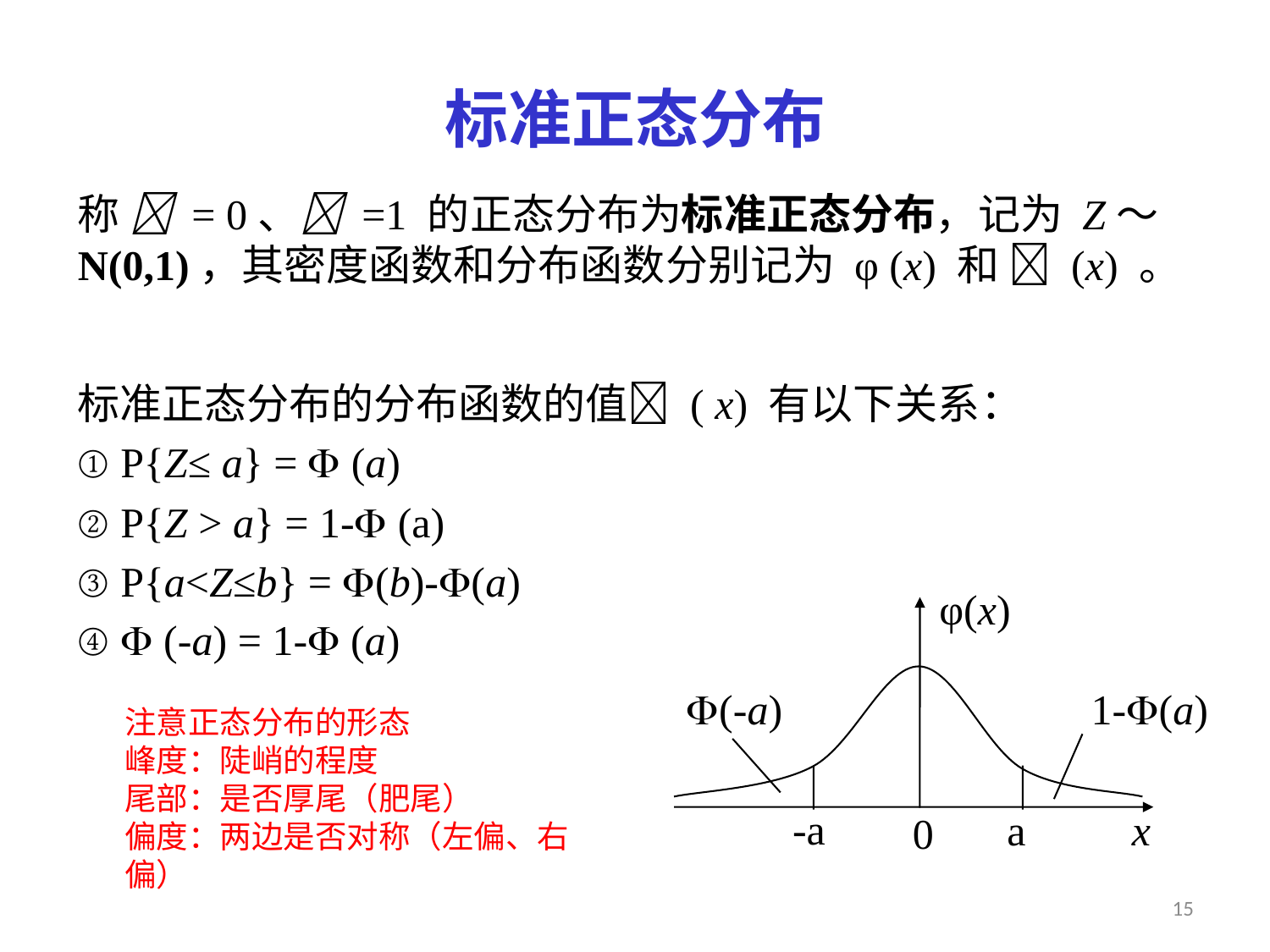

# 标准正态分布
称 μ = 0、σ =1 的正态分布为标准正态分布，记为 Z～ N(0,1)，其密度函数和分布函数分别记为 φ (x) 和 Φ (x) 。

标准正态分布的分布函数的值Φ ( x) 有以下关系：
① P{Z≤ a} = Φ (a)
② P{Z > a} = 1-Φ (a)
③ P{a<Z≤b} = Φ(b)-Φ(a)
④ Φ (-a) = 1-Φ (a)
φ(x)

Φ(-a)
1-Φ(a)
注意正态分布的形态
峰度：陡峭的程度
尾部：是否厚尾（肥尾）
偏度：两边是否对称（左偏、右偏）

-a
x
a
0

15